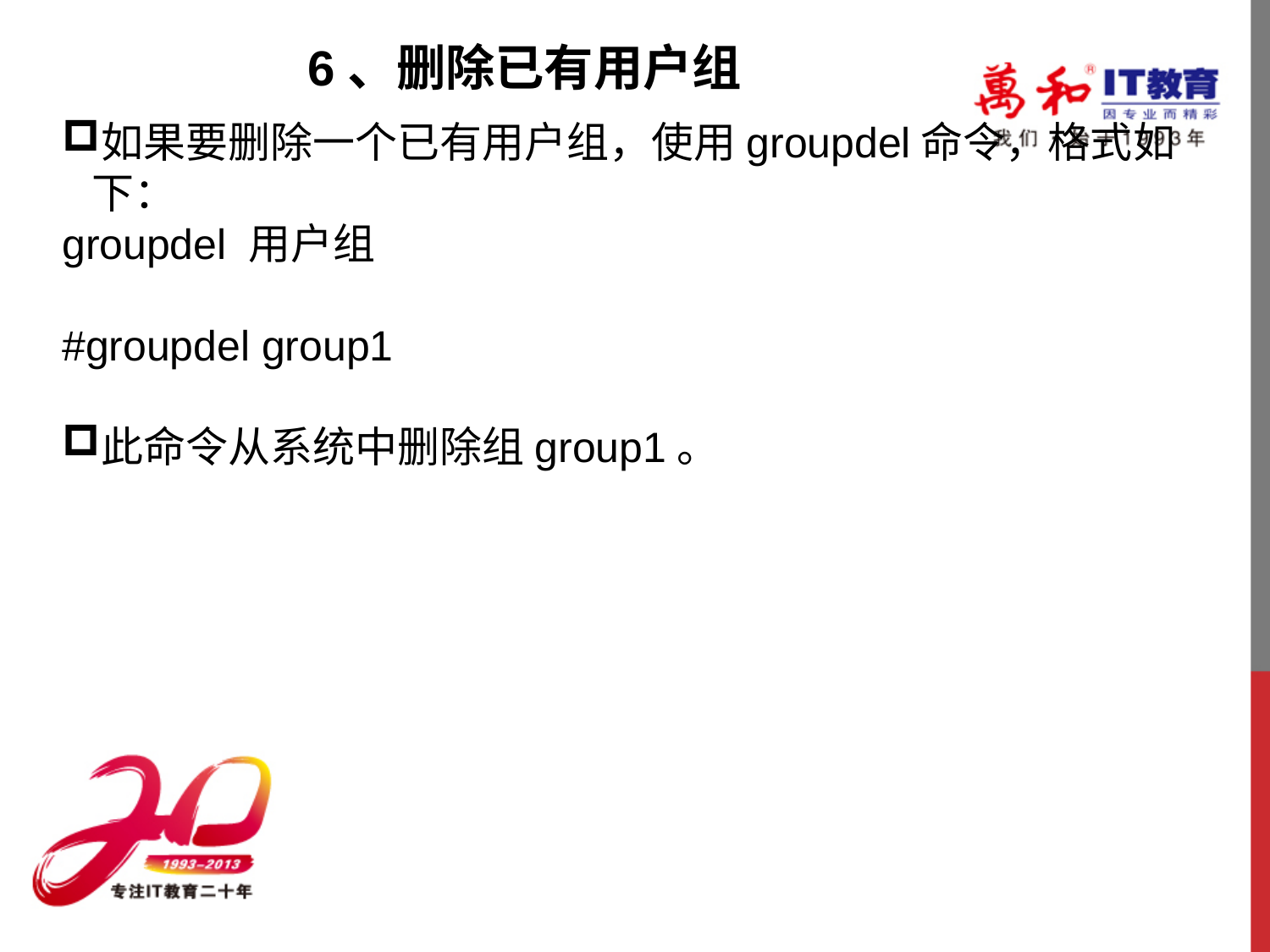

6、删除已有用户组
如果要删除一个已有用户组，使用groupdel命令，格式如下：
groupdel 用户组

#groupdel group1

此命令从系统中删除组group1。